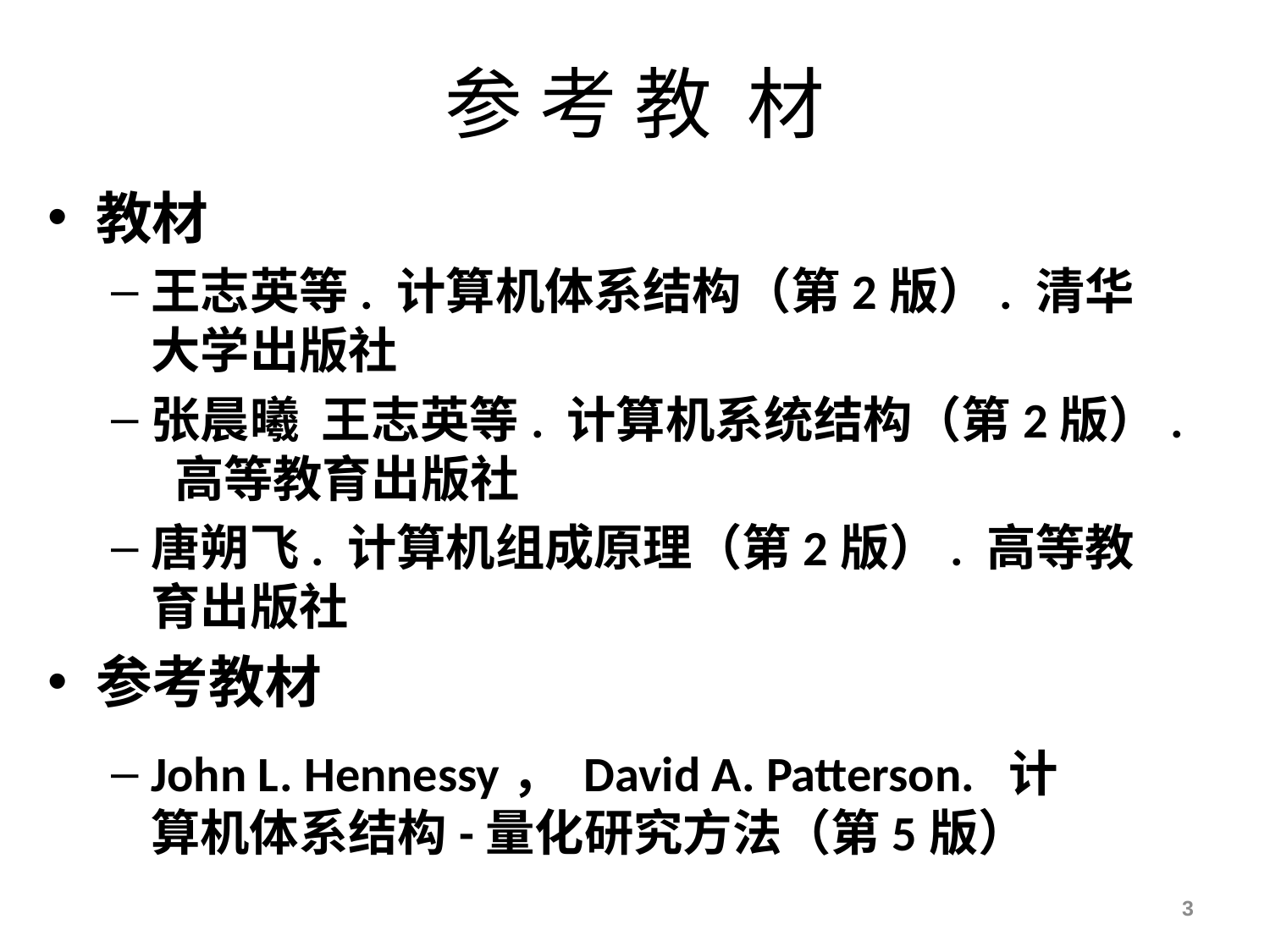

# 参 考 教  材
教材
王志英等. 计算机体系结构（第2版）. 清华大学出版社
张晨曦  王志英等. 计算机系统结构（第2版）. 高等教育出版社
唐朔飞. 计算机组成原理（第2版）. 高等教育出版社
参考教材

John L. Hennessy， David A. Patterson.  计算机体系结构-量化研究方法（第5版）
3